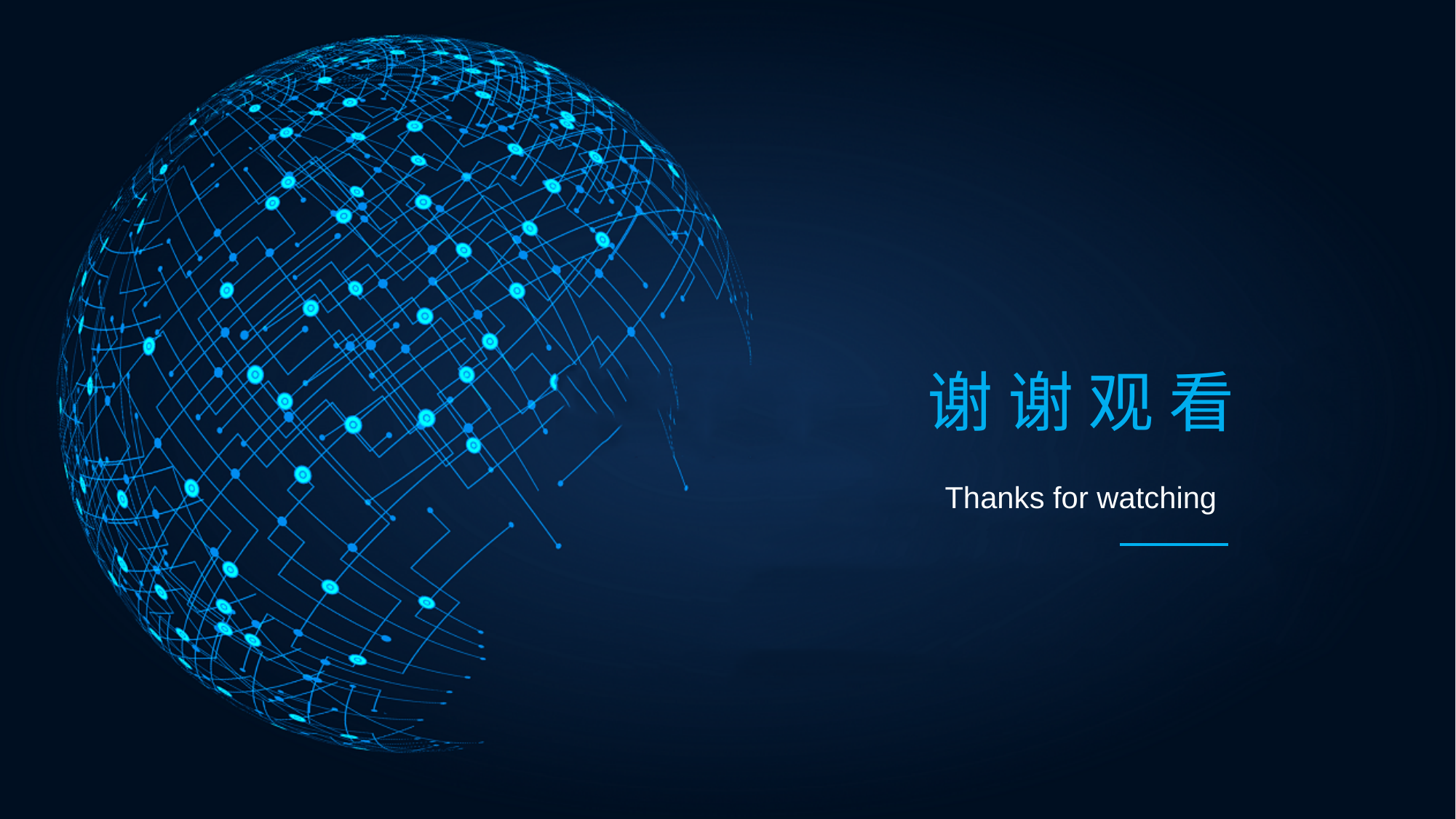

谢 谢 观 看
Thanks for watching